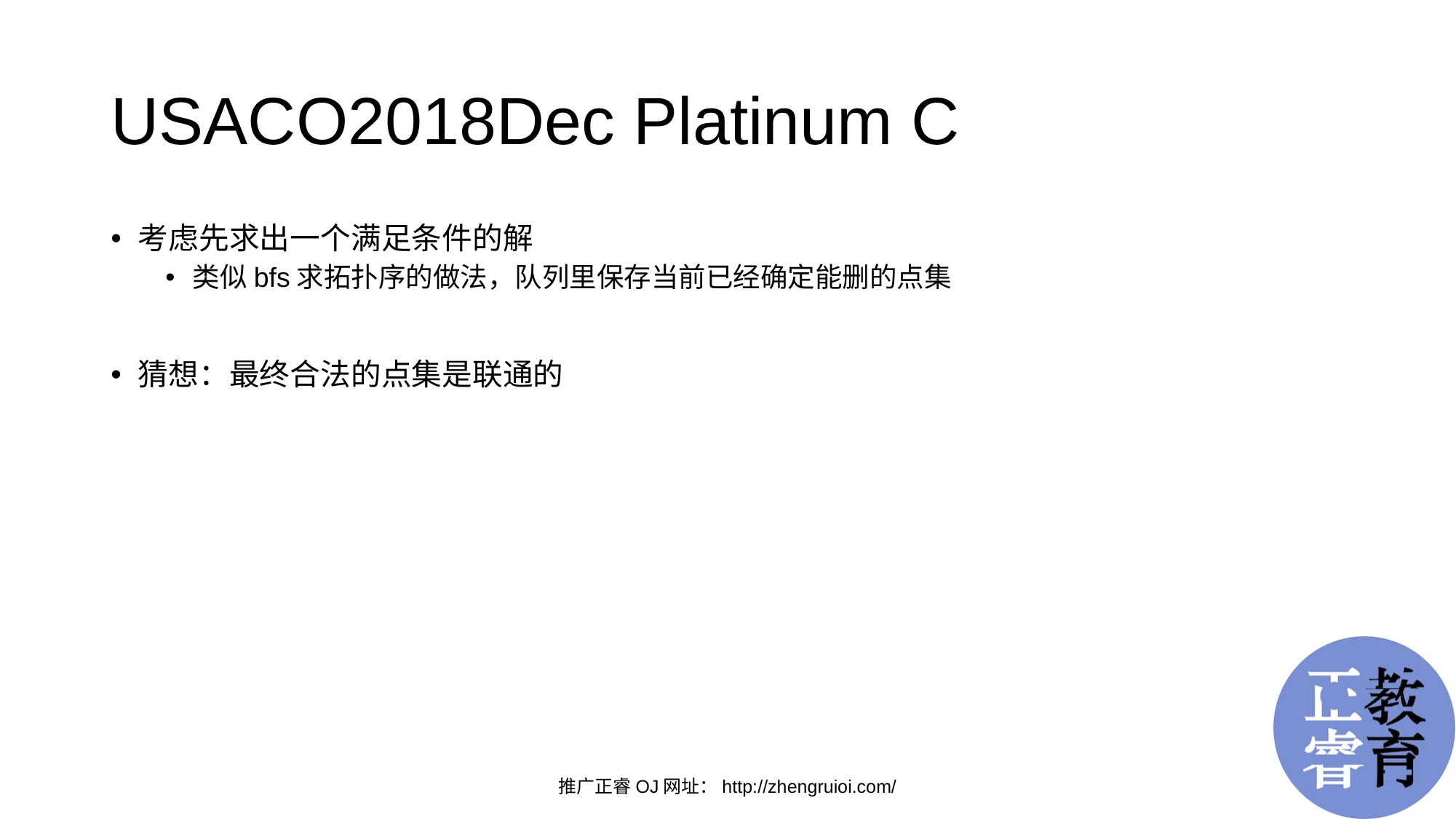

# USACO2018Dec Platinum C
考虑先求出一个满足条件的解
类似bfs求拓扑序的做法，队列里保存当前已经确定能删的点集

猜想：最终合法的点集是联通的